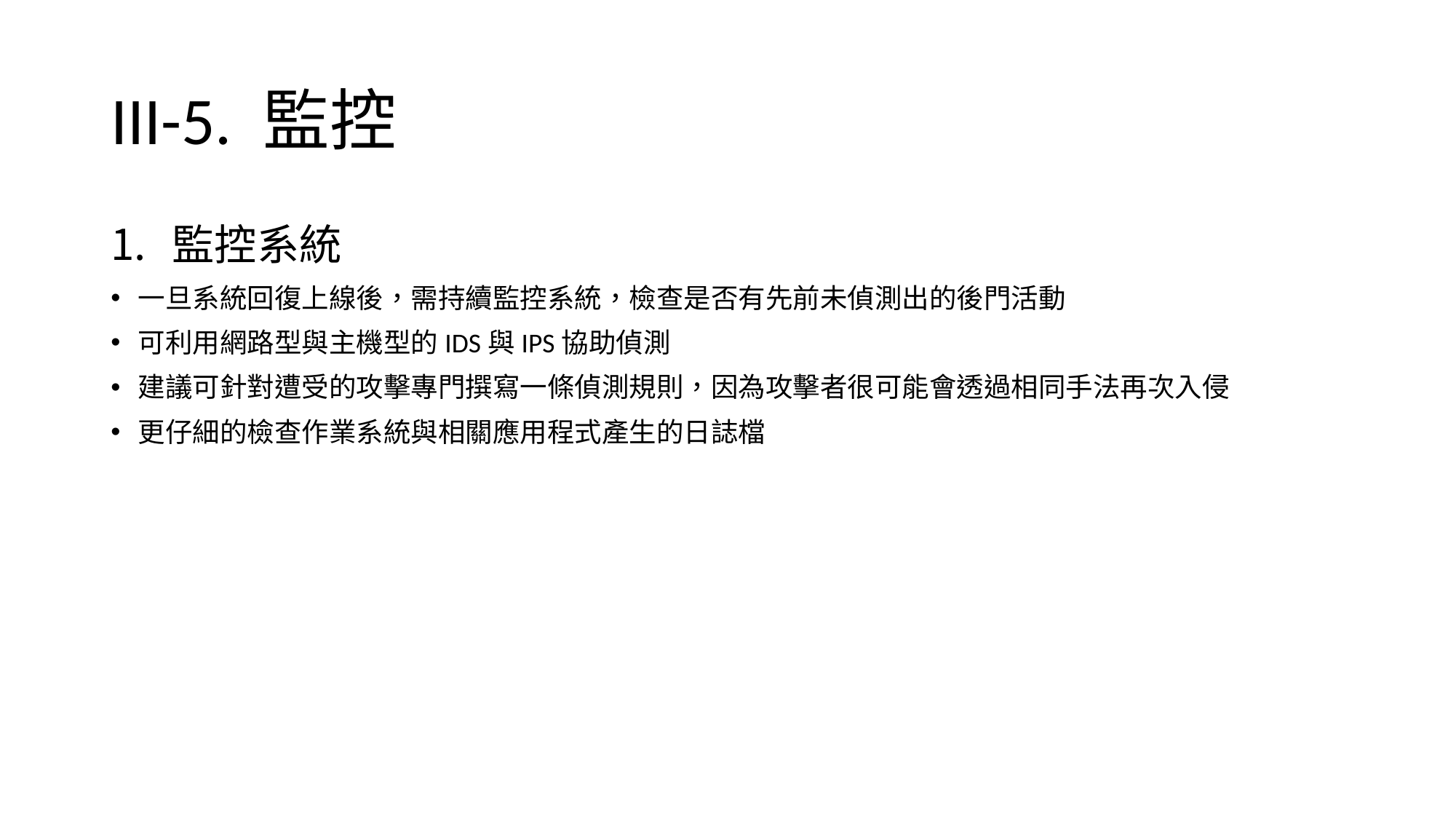

# III-5. 監控
監控系統
一旦系統回復上線後，需持續監控系統，檢查是否有先前未偵測出的後門活動
可利用網路型與主機型的IDS與IPS協助偵測
建議可針對遭受的攻擊專門撰寫一條偵測規則，因為攻擊者很可能會透過相同手法再次入侵
更仔細的檢查作業系統與相關應用程式產生的日誌檔